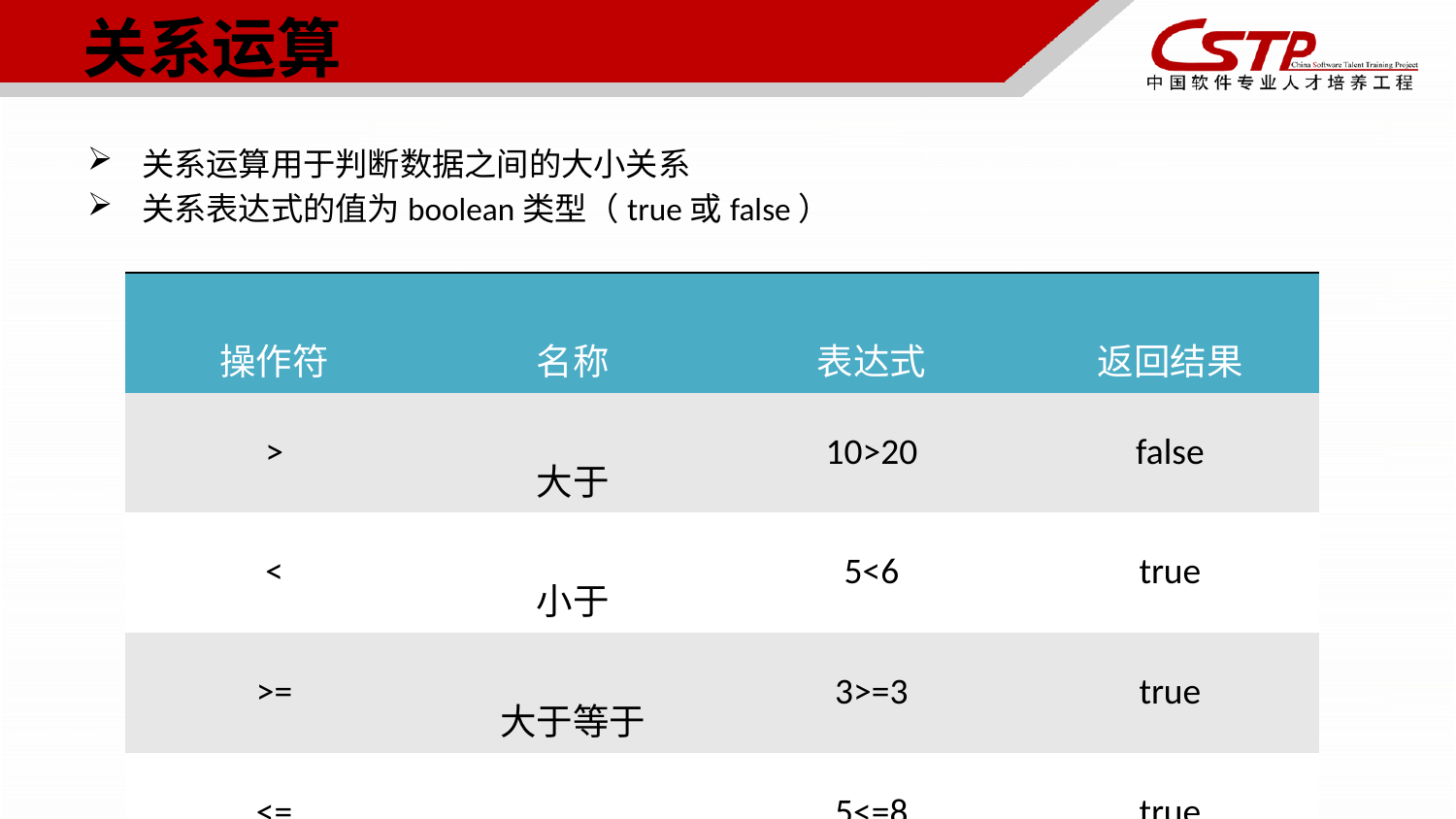

# 关系运算
关系运算用于判断数据之间的大小关系
关系表达式的值为boolean类型（true或false）
| 操作符 | 名称 | 表达式 | 返回结果 |
| --- | --- | --- | --- |
| > | 大于 | 10>20 | false |
| < | 小于 | 5<6 | true |
| >= | 大于等于 | 3>=3 | true |
| <= | 小于等于 | 5<=8 | true |